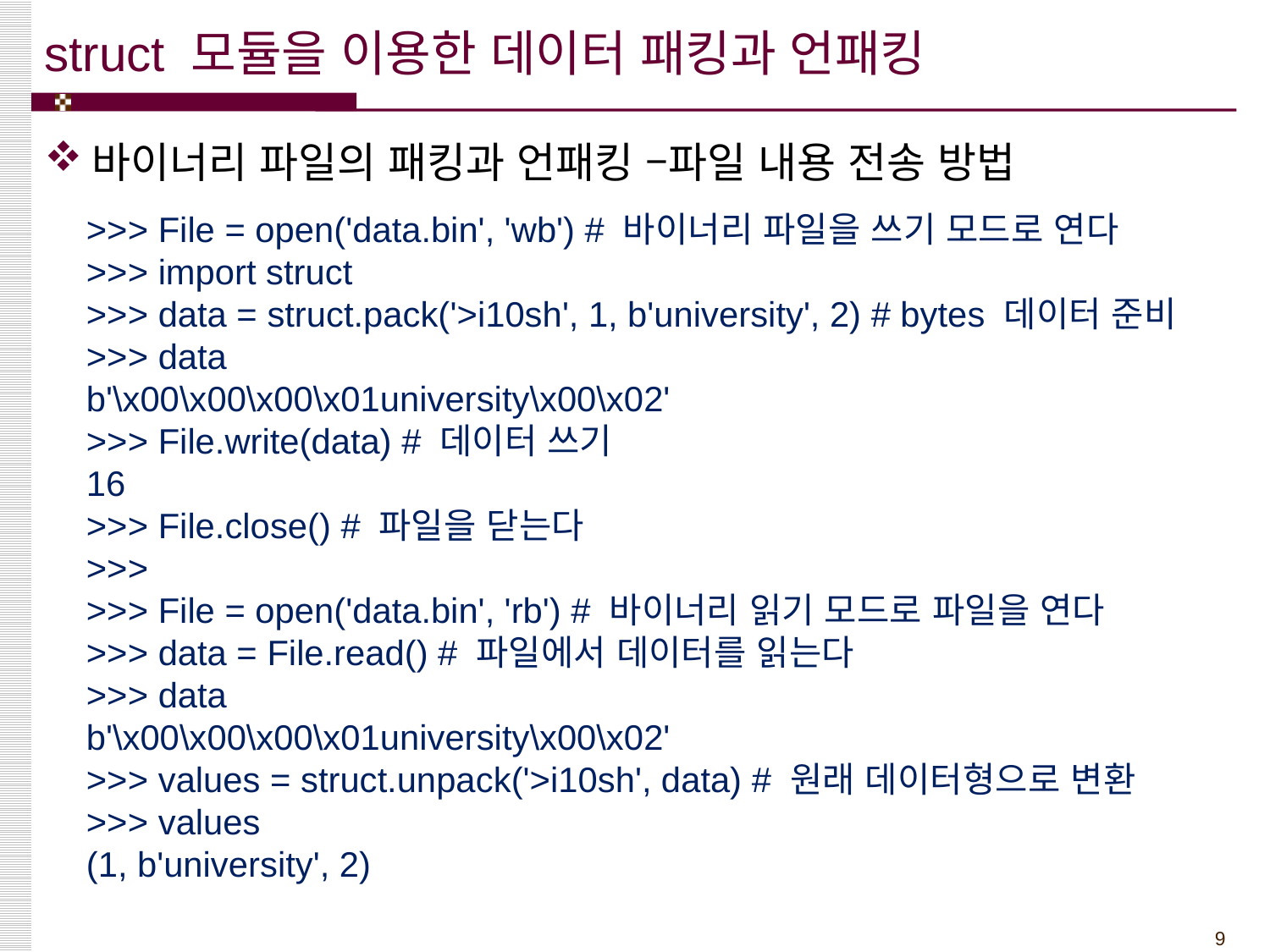

# struct 모듈을 이용한 데이터 패킹과 언패킹
바이너리 파일의 패킹과 언패킹 –파일 내용 전송 방법
>>> File = open('data.bin', 'wb') # 바이너리 파일을 쓰기 모드로 연다
>>> import struct
>>> data = struct.pack('>i10sh', 1, b'university', 2) # bytes 데이터 준비
>>> data
b'\x00\x00\x00\x01university\x00\x02'
>>> File.write(data) # 데이터 쓰기
16
>>> File.close() # 파일을 닫는다
>>>
>>> File = open('data.bin', 'rb') # 바이너리 읽기 모드로 파일을 연다
>>> data = File.read() # 파일에서 데이터를 읽는다
>>> data
b'\x00\x00\x00\x01university\x00\x02'
>>> values = struct.unpack('>i10sh', data) # 원래 데이터형으로 변환
>>> values
(1, b'university', 2)